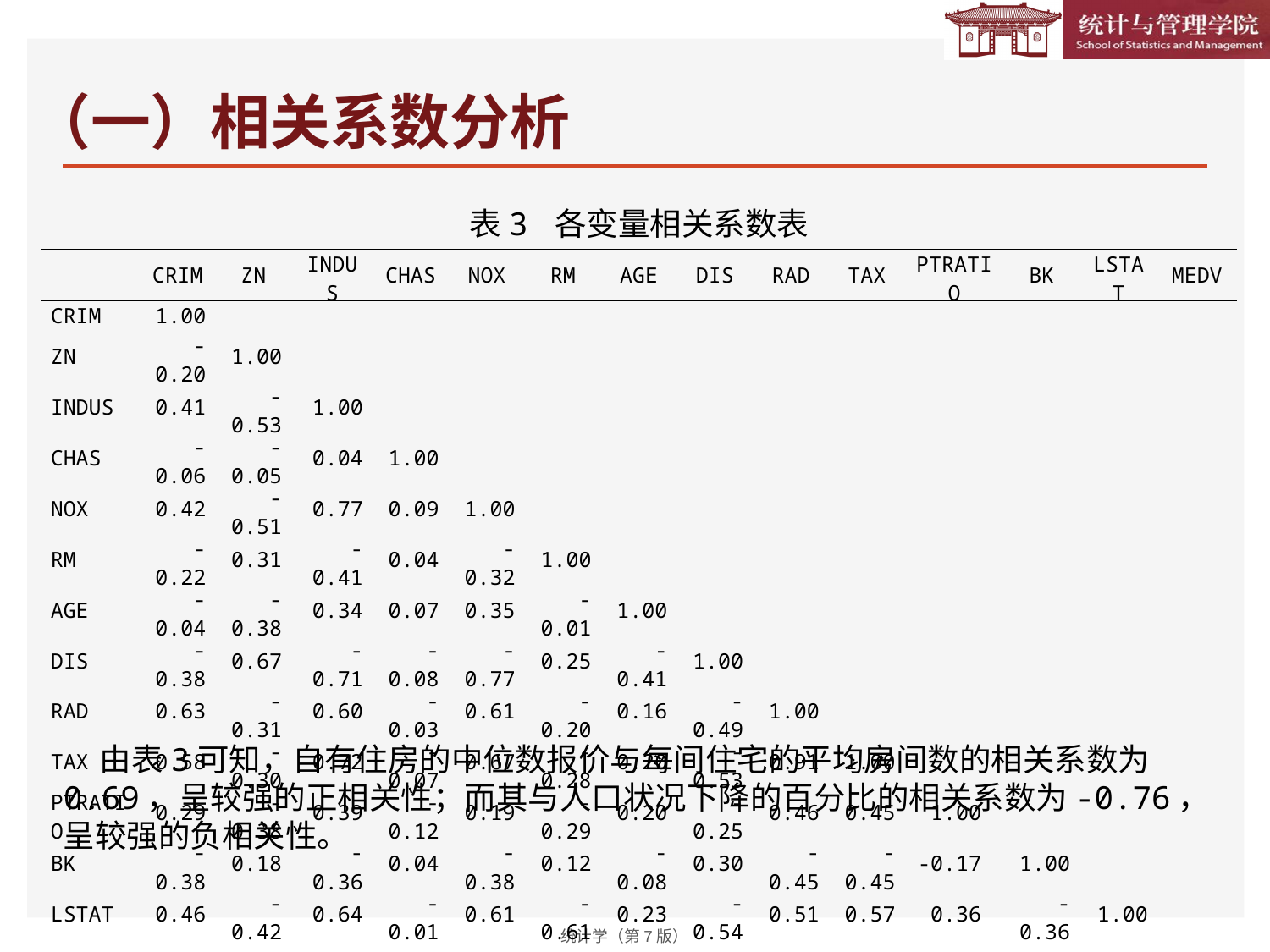

# （一）相关系数分析
表3 各变量相关系数表
|  | CRIM | ZN | INDUS | CHAS | NOX | RM | AGE | DIS | RAD | TAX | PTRATIO | BK | LSTAT | MEDV |
| --- | --- | --- | --- | --- | --- | --- | --- | --- | --- | --- | --- | --- | --- | --- |
| CRIM | 1.00 |  |  |  |  |  |  |  |  |  |  |  |  |  |
| ZN | -0.20 | 1.00 |  |  |  |  |  |  |  |  |  |  |  |  |
| INDUS | 0.41 | -0.53 | 1.00 |  |  |  |  |  |  |  |  |  |  |  |
| CHAS | -0.06 | -0.05 | 0.04 | 1.00 |  |  |  |  |  |  |  |  |  |  |
| NOX | 0.42 | -0.51 | 0.77 | 0.09 | 1.00 |  |  |  |  |  |  |  |  |  |
| RM | -0.22 | 0.31 | -0.41 | 0.04 | -0.32 | 1.00 |  |  |  |  |  |  |  |  |
| AGE | -0.04 | -0.38 | 0.34 | 0.07 | 0.35 | -0.01 | 1.00 |  |  |  |  |  |  |  |
| DIS | -0.38 | 0.67 | -0.71 | -0.08 | -0.77 | 0.25 | -0.41 | 1.00 |  |  |  |  |  |  |
| RAD | 0.63 | -0.31 | 0.60 | -0.03 | 0.61 | -0.20 | 0.16 | -0.49 | 1.00 |  |  |  |  |  |
| TAX | 0.58 | -0.30 | 0.72 | -0.07 | 0.67 | -0.28 | 0.20 | -0.53 | 0.91 | 1.00 |  |  |  |  |
| PTRATIO | 0.29 | -0.38 | 0.39 | -0.12 | 0.19 | -0.29 | 0.20 | -0.25 | 0.46 | 0.45 | 1.00 |  |  |  |
| BK | -0.38 | 0.18 | -0.36 | 0.04 | -0.38 | 0.12 | -0.08 | 0.30 | -0.45 | -0.45 | -0.17 | 1.00 |  |  |
| LSTAT | 0.46 | -0.42 | 0.64 | -0.01 | 0.61 | -0.61 | 0.23 | -0.54 | 0.51 | 0.57 | 0.36 | -0.36 | 1.00 |  |
| MEDV | -0.45 | 0.40 | -0.60 | 0.07 | -0.52 | 0.69 | -0.22 | 0.37 | -0.48 | -0.57 | -0.52 | 0.36 | -0.76 | 1.00 |
    由表3可知，自有住房的中位数报价与每间住宅的平均房间数的相关系数为0.69，呈较强的正相关性；而其与人口状况下降的百分比的相关系数为-0.76，呈较强的负相关性。
统计学（第7版）